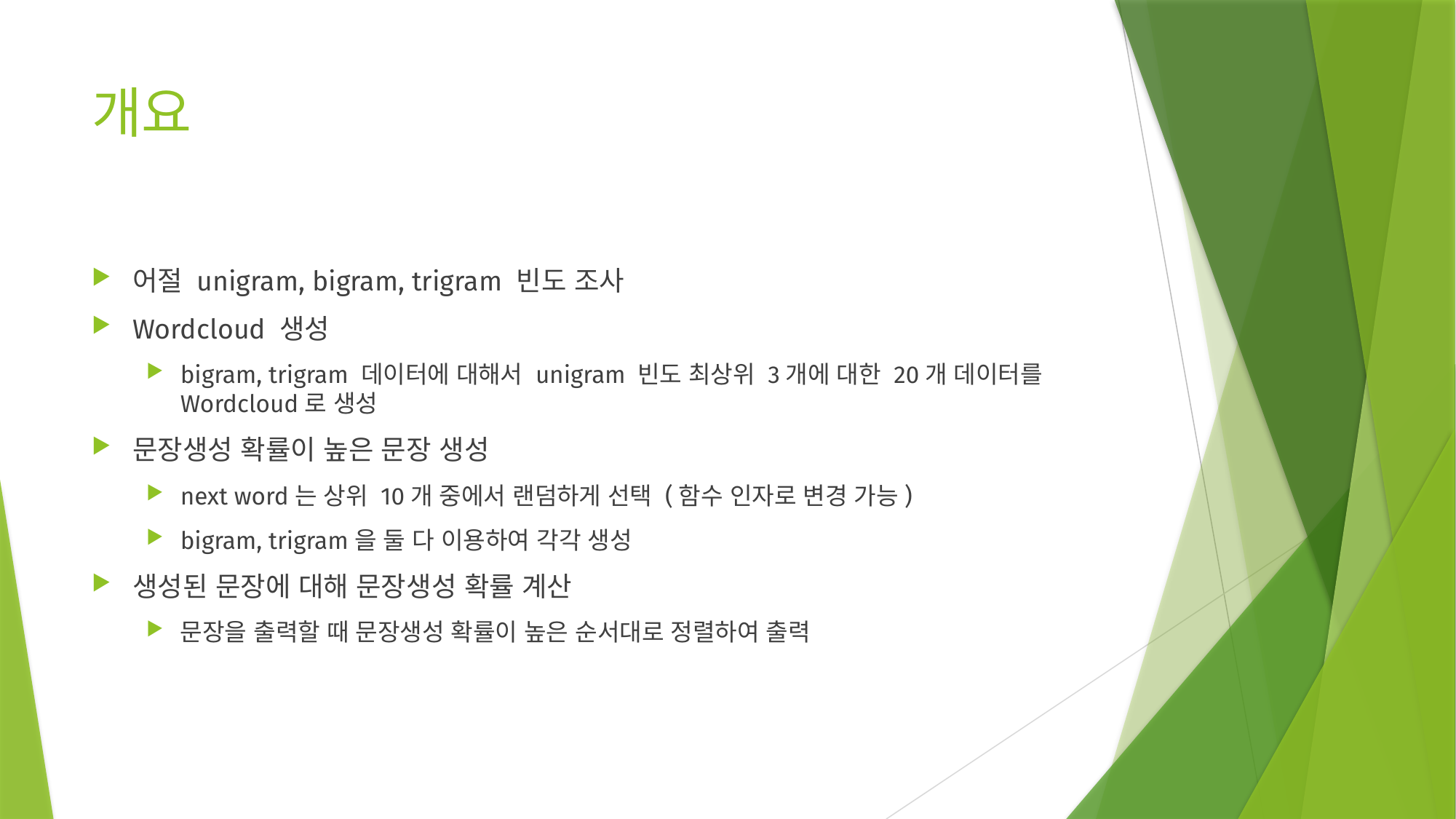

# 개요
어절 unigram, bigram, trigram 빈도 조사
Wordcloud 생성
bigram, trigram 데이터에 대해서 unigram 빈도 최상위 3개에 대한 20개 데이터를 Wordcloud로 생성
문장생성 확률이 높은 문장 생성
next word는 상위 10개 중에서 랜덤하게 선택 (함수 인자로 변경 가능)
bigram, trigram을 둘 다 이용하여 각각 생성
생성된 문장에 대해 문장생성 확률 계산
문장을 출력할 때 문장생성 확률이 높은 순서대로 정렬하여 출력